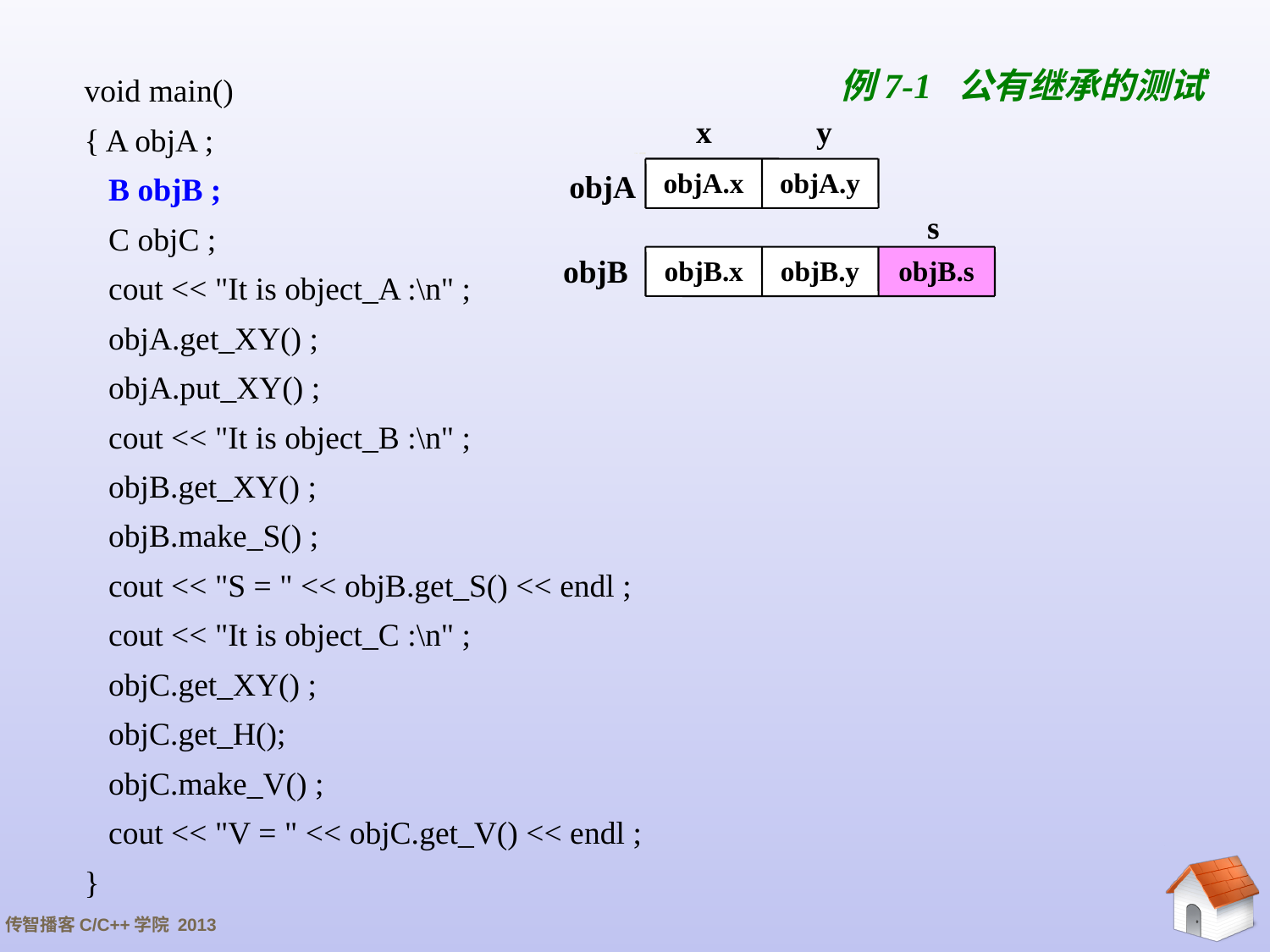

void main()
{ A objA ;
   B objB ;
   C objC ;
   cout << "It is object_A :\n" ;
   objA.get_XY() ;
   objA.put_XY() ;
   cout << "It is object_B :\n" ;
   objB.get_XY() ;
   objB.make_S() ;
   cout << "S = " << objB.get_S() << endl ;
   cout << "It is object_C :\n" ;
   objC.get_XY() ;
   objC.get_H();
   objC.make_V() ;
   cout << "V = " << objC.get_V() << endl ;
}
例7-1  公有继承的测试
# 7.2.1  访问控制
x             y
objA.x

objA.y

objA

s
objB
objB.x

objB.y

objB.s